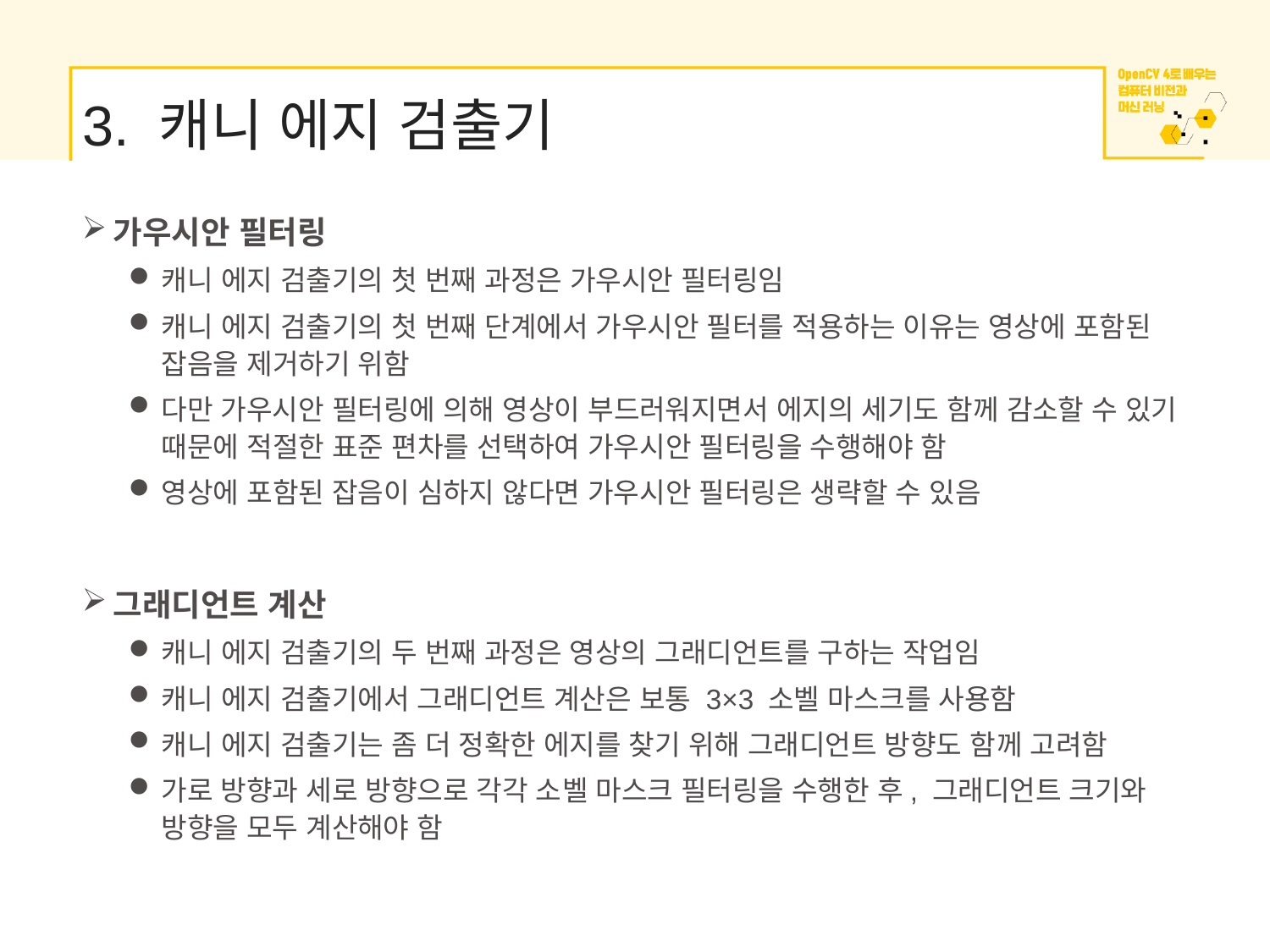

# 3. 캐니 에지 검출기
가우시안 필터링
캐니 에지 검출기의 첫 번째 과정은 가우시안 필터링임
캐니 에지 검출기의 첫 번째 단계에서 가우시안 필터를 적용하는 이유는 영상에 포함된 잡음을 제거하기 위함
다만 가우시안 필터링에 의해 영상이 부드러워지면서 에지의 세기도 함께 감소할 수 있기 때문에 적절한 표준 편차를 선택하여 가우시안 필터링을 수행해야 함
영상에 포함된 잡음이 심하지 않다면 가우시안 필터링은 생략할 수 있음

그래디언트 계산
캐니 에지 검출기의 두 번째 과정은 영상의 그래디언트를 구하는 작업임
캐니 에지 검출기에서 그래디언트 계산은 보통 3×3 소벨 마스크를 사용함
캐니 에지 검출기는 좀 더 정확한 에지를 찾기 위해 그래디언트 방향도 함께 고려함
가로 방향과 세로 방향으로 각각 소벨 마스크 필터링을 수행한 후, 그래디언트 크기와 방향을 모두 계산해야 함